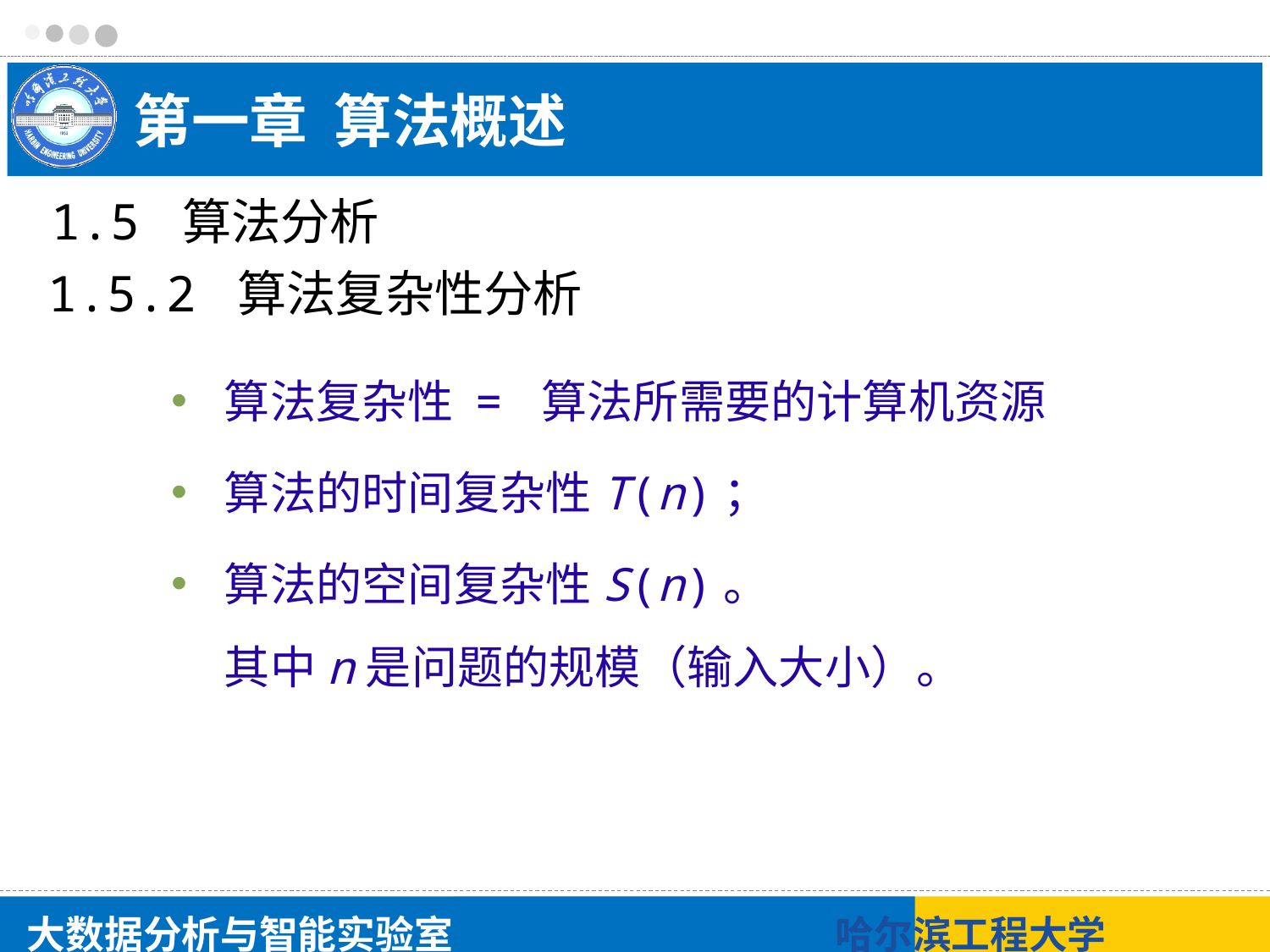

# 第一章  算法概述
1.5 算法分析
1.5.2 算法复杂性分析
算法复杂性 = 算法所需要的计算机资源
算法的时间复杂性T(n)；
算法的空间复杂性S(n)。
其中n是问题的规模（输入大小）。